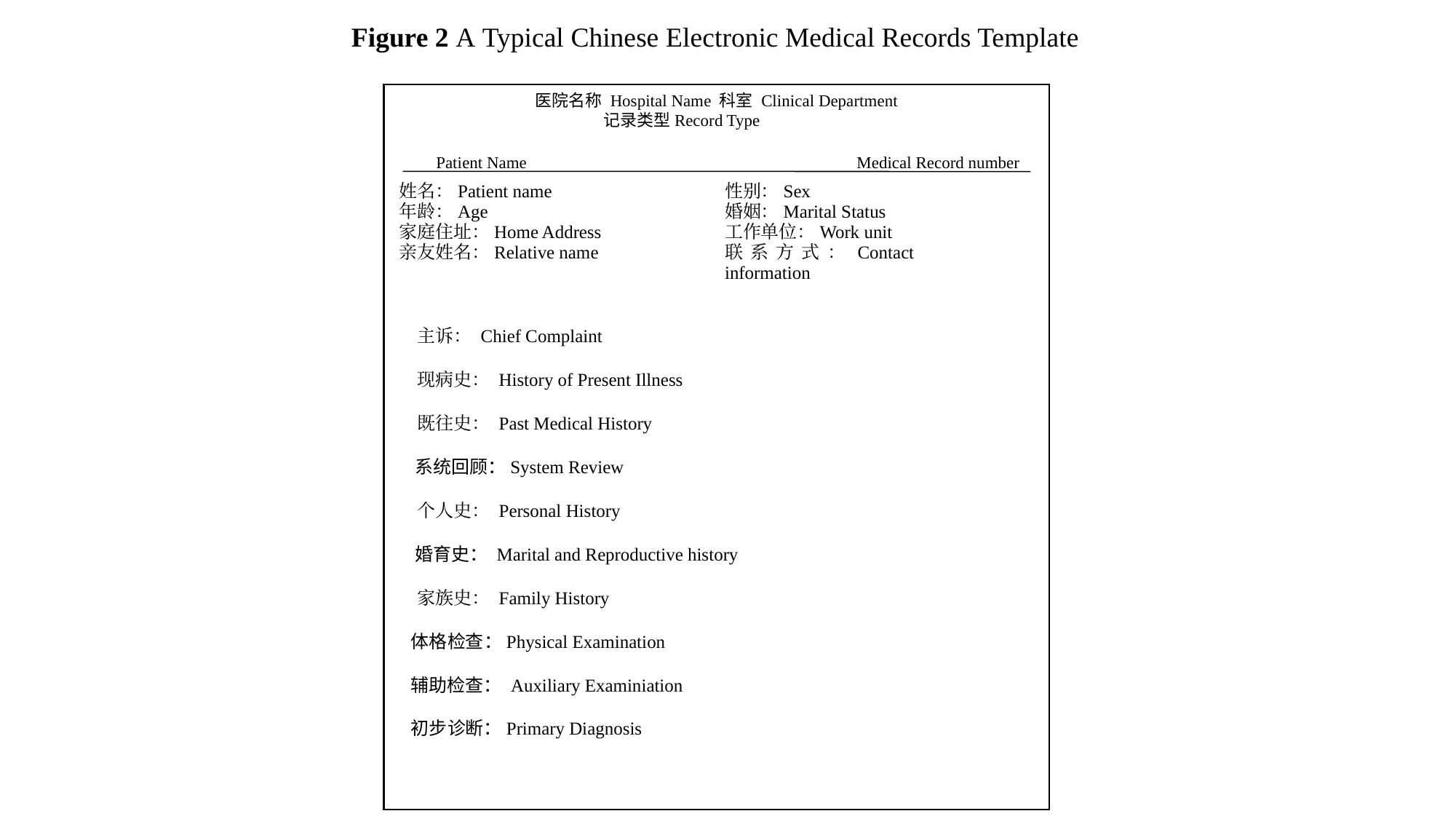

Figure 2 A Typical Chinese Electronic Medical Records Template
医院名称 Hospital Name 科室 Clinical Department
                                                 记录类型Record Type

            Patient Name                                                                               Medical Record number

    主诉： Chief Complaint

    现病史： History of Present Illness

    既往史： Past Medical History

    系统回顾：System Review

    个人史： Personal History

    婚育史： Marital and Reproductive history

    家族史： Family History

   体格检查：Physical Examination

   辅助检查： Auxiliary Examiniation

   初步诊断：Primary Diagnosis

| 姓名：Patient name |  | 性别：Sex |  |
| --- | --- | --- | --- |
| 年龄：Age |  | 婚姻：Marital Status |  |
| 家庭住址：Home Address |  | 工作单位：Work unit |  |
| 亲友姓名：Relative name |  | 联系方式：Contact information |  |